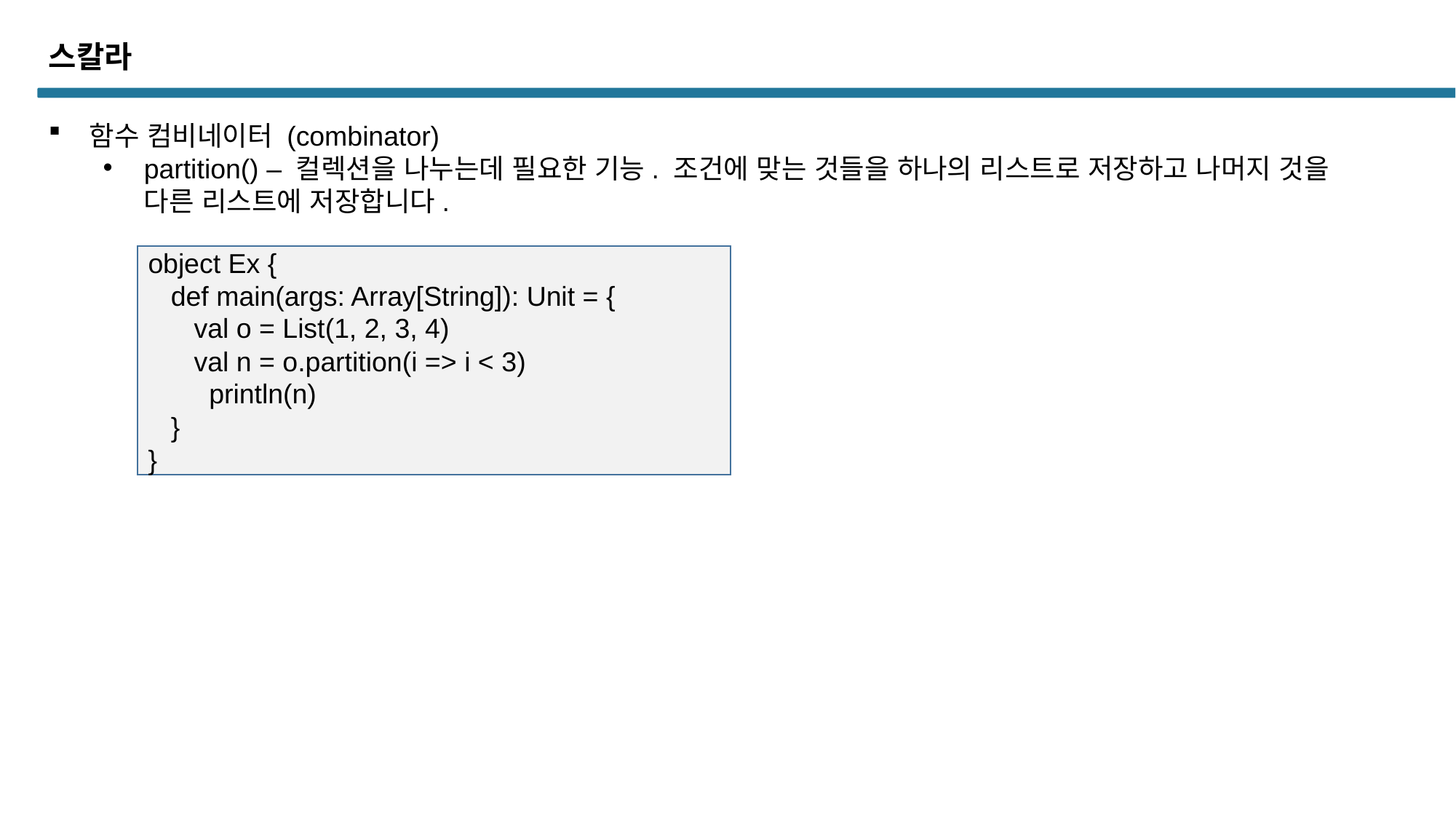

스칼라
함수 컴비네이터 (combinator)
partition() – 컬렉션을 나누는데 필요한 기능. 조건에 맞는 것들을 하나의 리스트로 저장하고 나머지 것을 다른 리스트에 저장합니다.
object Ex {
   def main(args: Array[String]): Unit = {
      val o = List(1, 2, 3, 4)
      val n = o.partition(i => i < 3)
        println(n)
   }
}